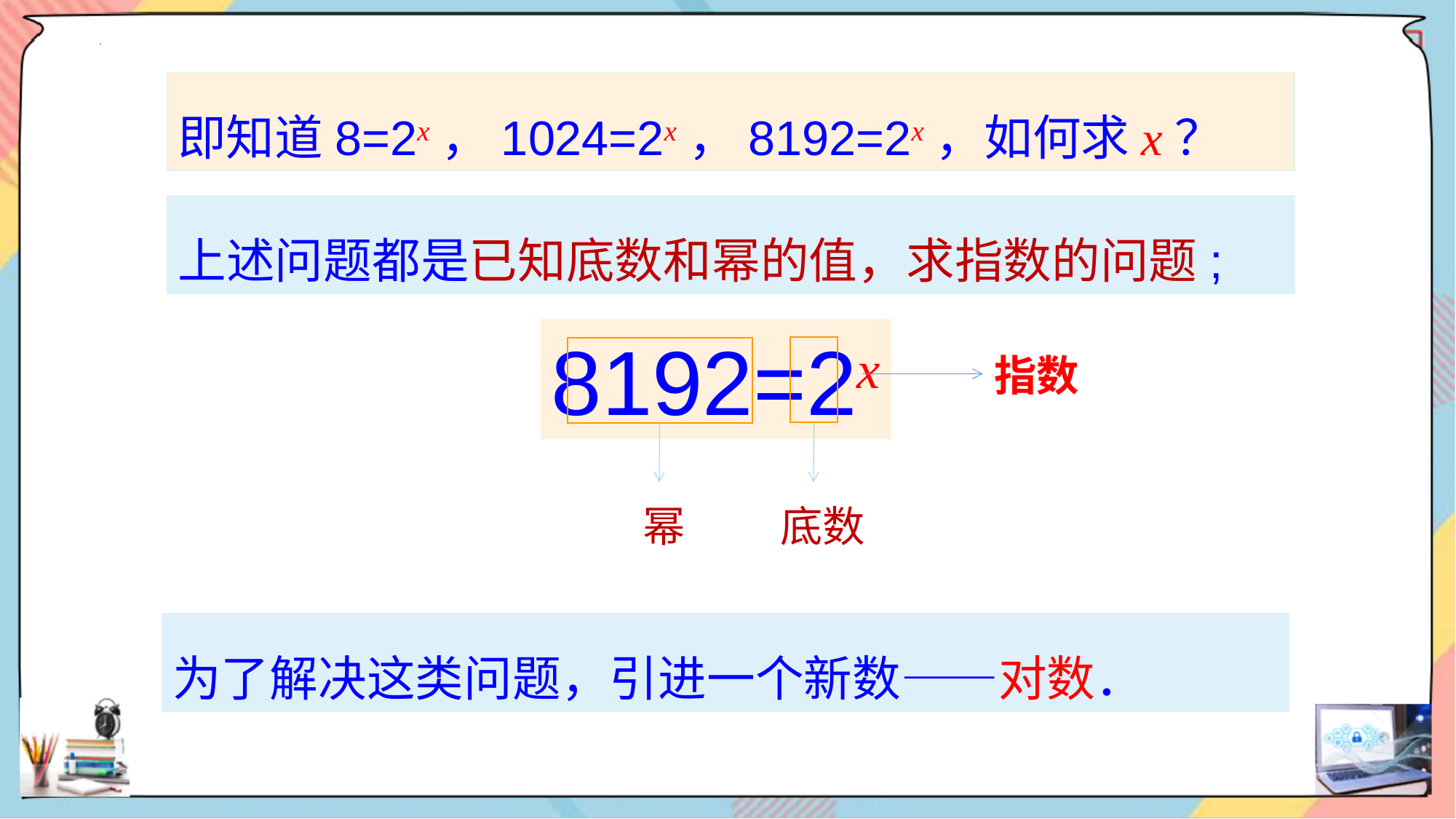

即知道8=2x，1024=2x，8192=2x，如何求x？
上述问题都是已知底数和幂的值，求指数的问题;
8192=2x
指数

幂
底数
为了解决这类问题，引进一个新数——对数．